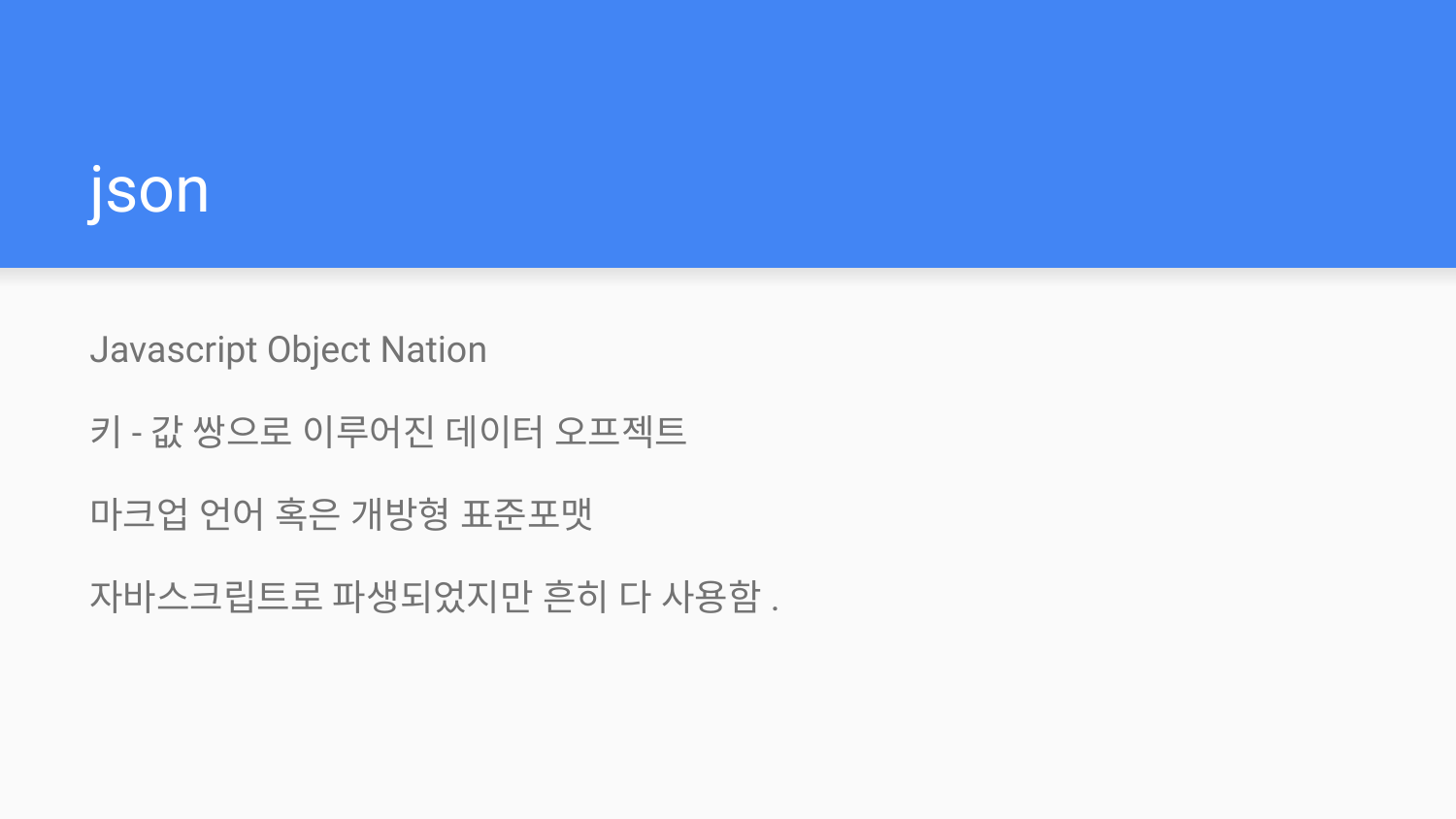

# json
Javascript Object Nation
키-값 쌍으로 이루어진 데이터 오프젝트
마크업 언어 혹은 개방형 표준포맷
자바스크립트로 파생되었지만 흔히 다 사용함.